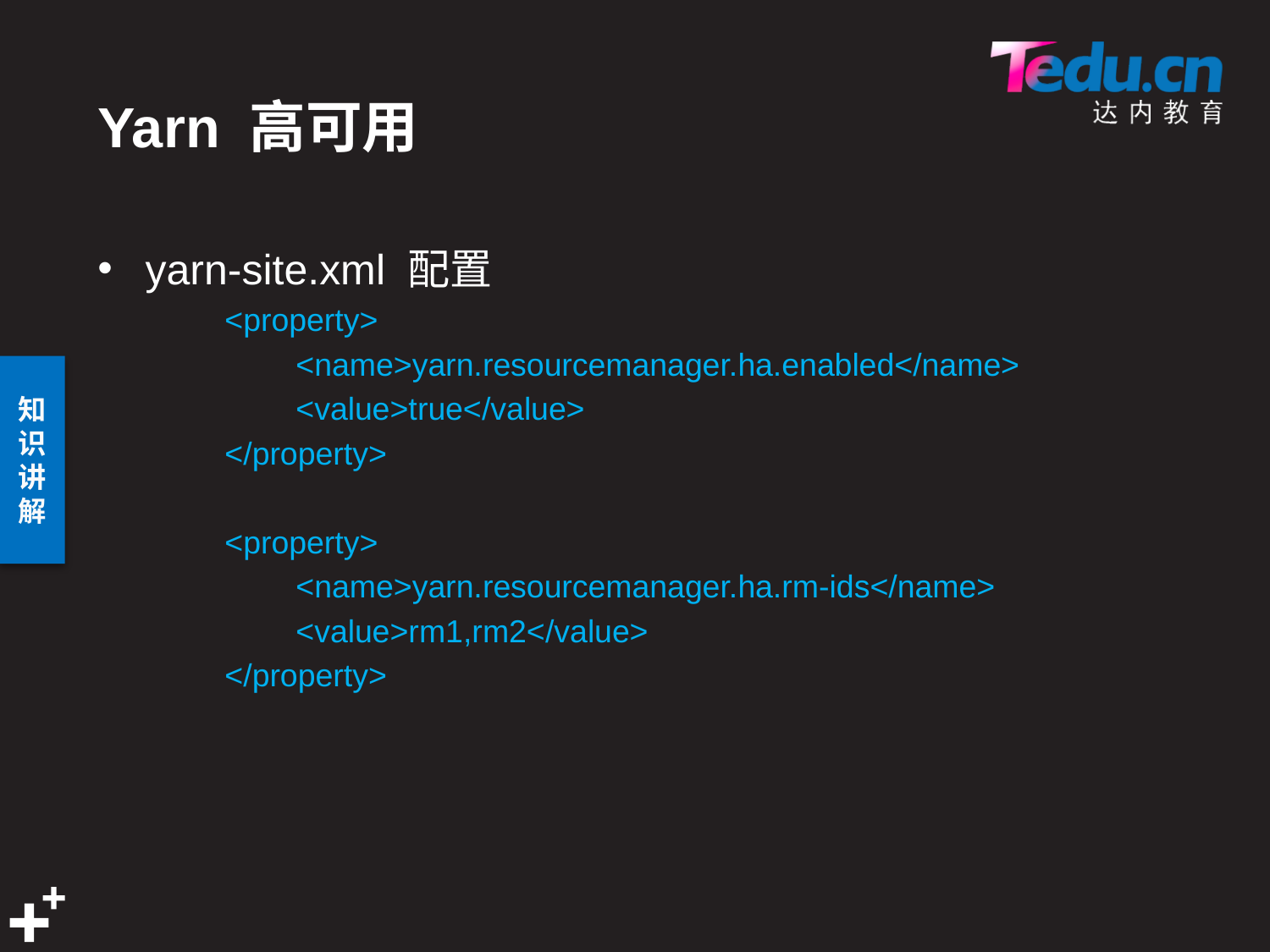

# Yarn 高可用
yarn-site.xml 配置
<property>
        <name>yarn.resourcemanager.ha.enabled</name>
        <value>true</value>
</property>

<property>
        <name>yarn.resourcemanager.ha.rm-ids</name>
        <value>rm1,rm2</value>
</property>